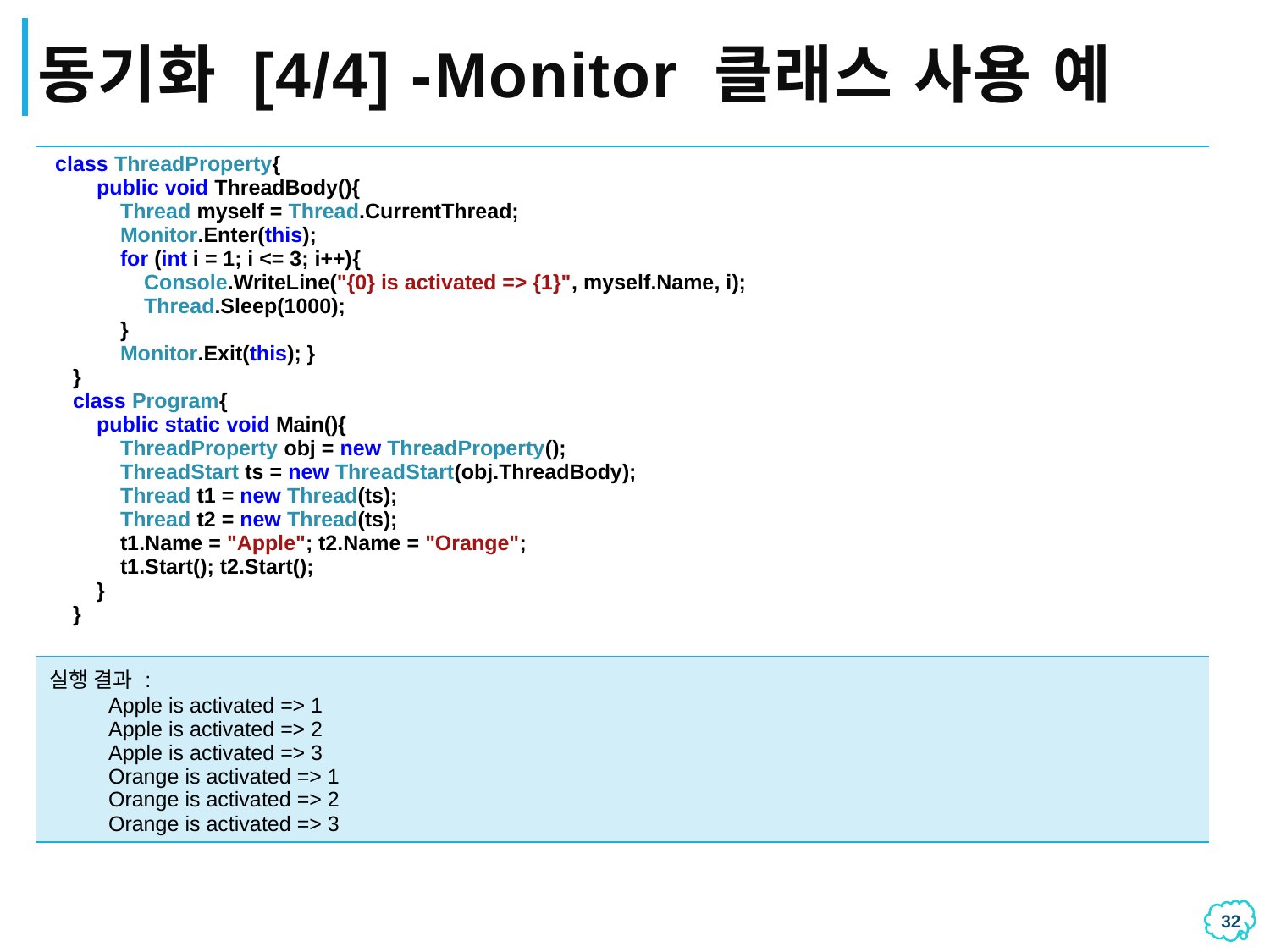

# 동기화 [4/4] -Monitor 클래스 사용 예
| class ThreadProperty{ public void ThreadBody(){ Thread myself = Thread.CurrentThread; Monitor.Enter(this); for (int i = 1; i <= 3; i++){ Console.WriteLine("{0} is activated => {1}", myself.Name, i); Thread.Sleep(1000); } Monitor.Exit(this); } } class Program{ public static void Main(){ ThreadProperty obj = new ThreadProperty(); ThreadStart ts = new ThreadStart(obj.ThreadBody); Thread t1 = new Thread(ts); Thread t2 = new Thread(ts); t1.Name = "Apple"; t2.Name = "Orange"; t1.Start(); t2.Start(); } } |
| --- |
| 실행 결과 : Apple is activated => 1         Apple is activated => 2          Apple is activated => 3          Orange is activated => 1          Orange is activated => 2          Orange is activated => 3 |
32